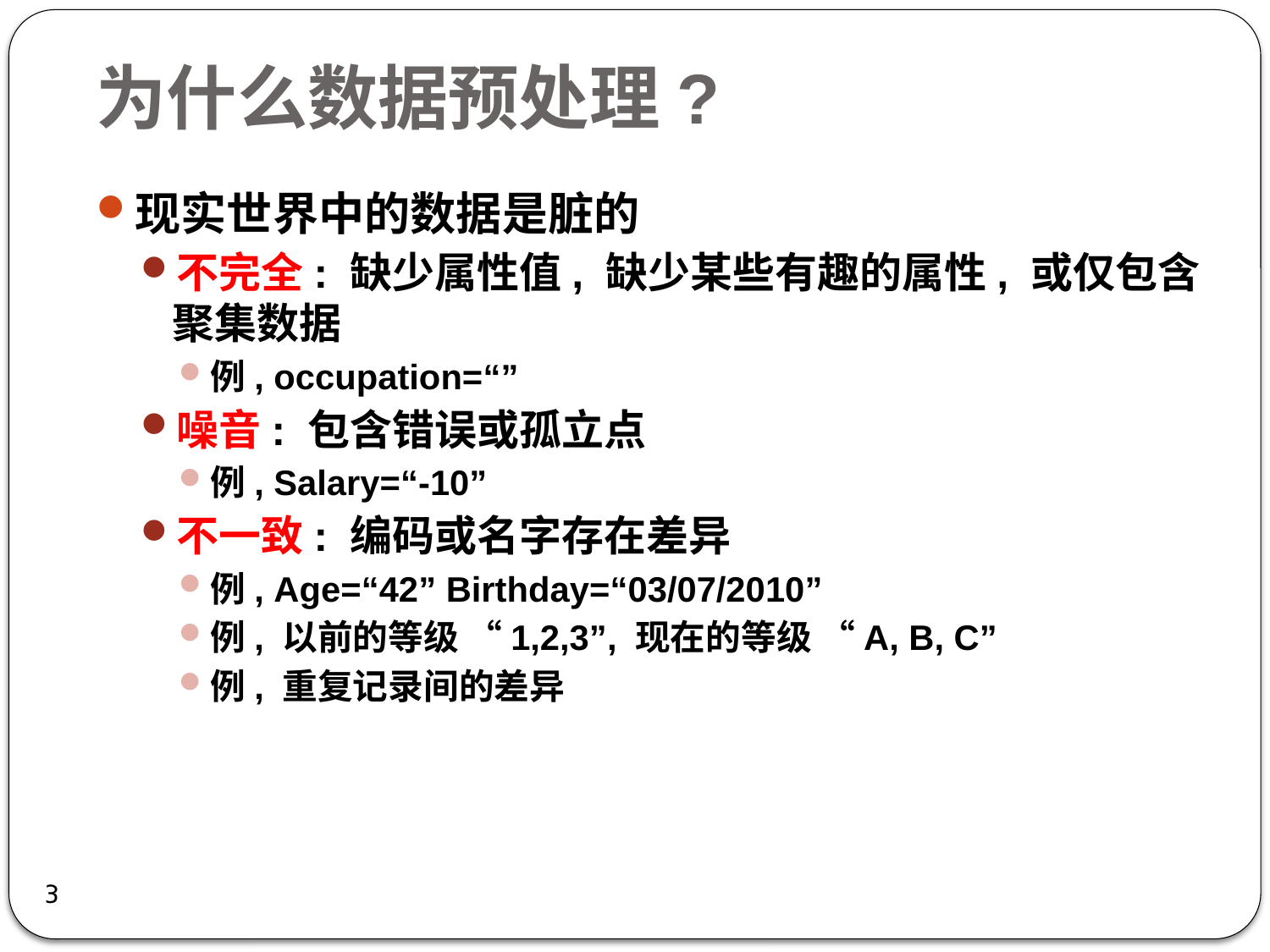

# 为什么数据预处理?
现实世界中的数据是脏的
不完全: 缺少属性值, 缺少某些有趣的属性, 或仅包含聚集数据
例, occupation=“”
噪音: 包含错误或孤立点
例, Salary=“-10”
不一致: 编码或名字存在差异
例, Age=“42” Birthday=“03/07/2010”
例, 以前的等级 “1,2,3”, 现在的等级 “A, B, C”
例, 重复记录间的差异
3